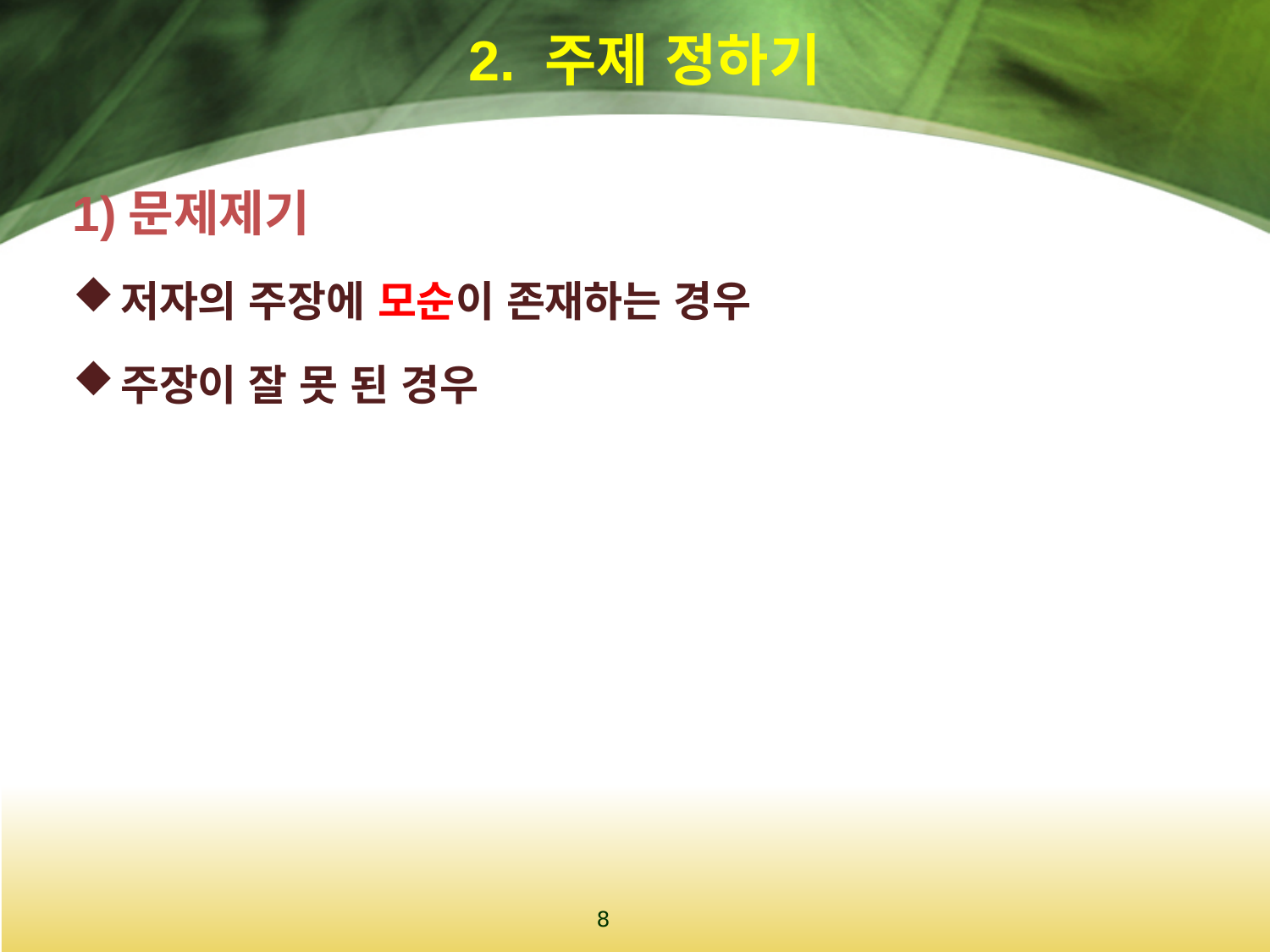

# 2. 주제 정하기
1)문제제기

저자의 주장에 모순이 존재하는 경우

주장이 잘 못 된 경우

8